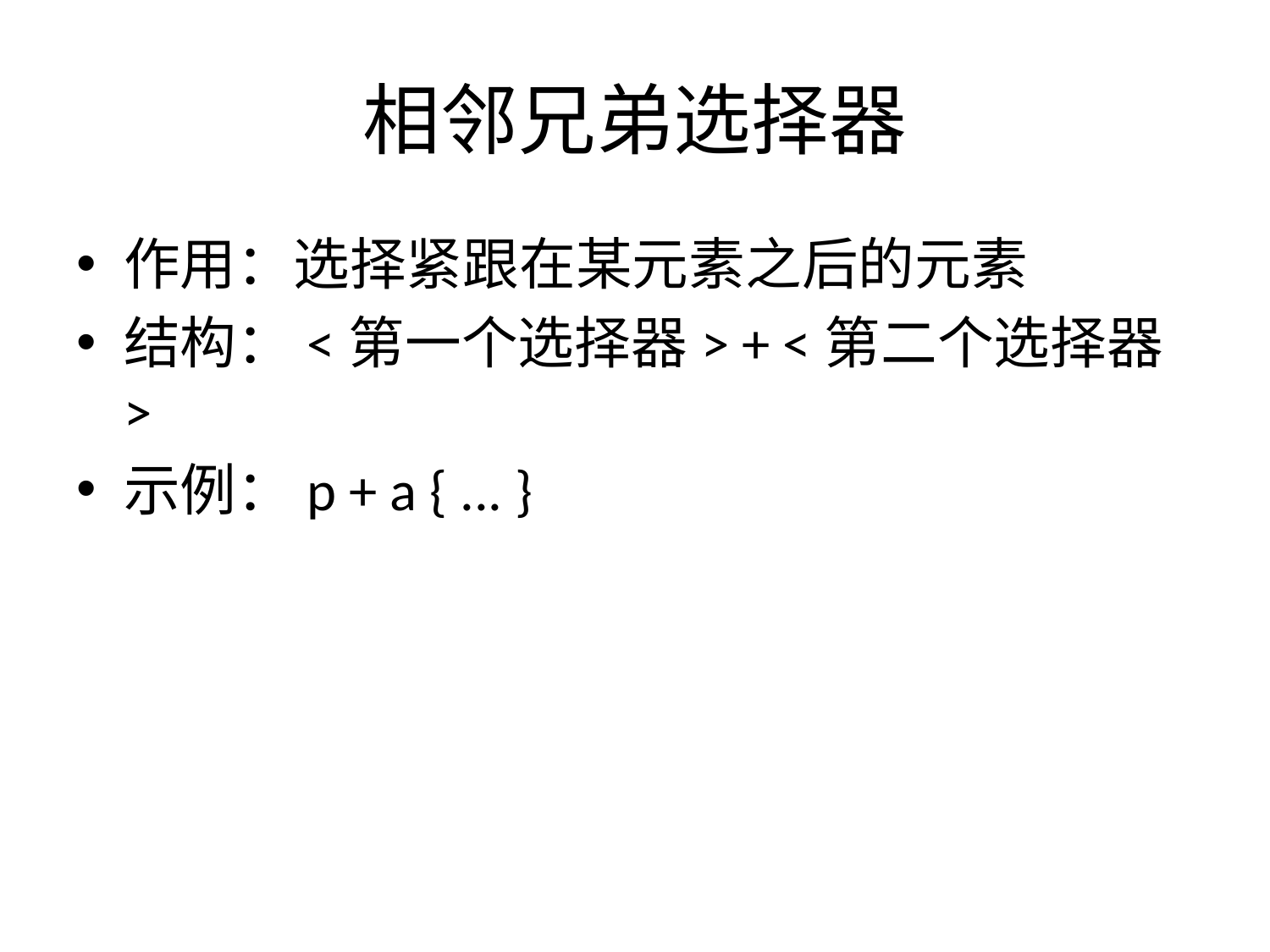

# 相邻兄弟选择器
作用：选择紧跟在某元素之后的元素
结构：<第一个选择器> + <第二个选择器>
示例：p + a { ... }